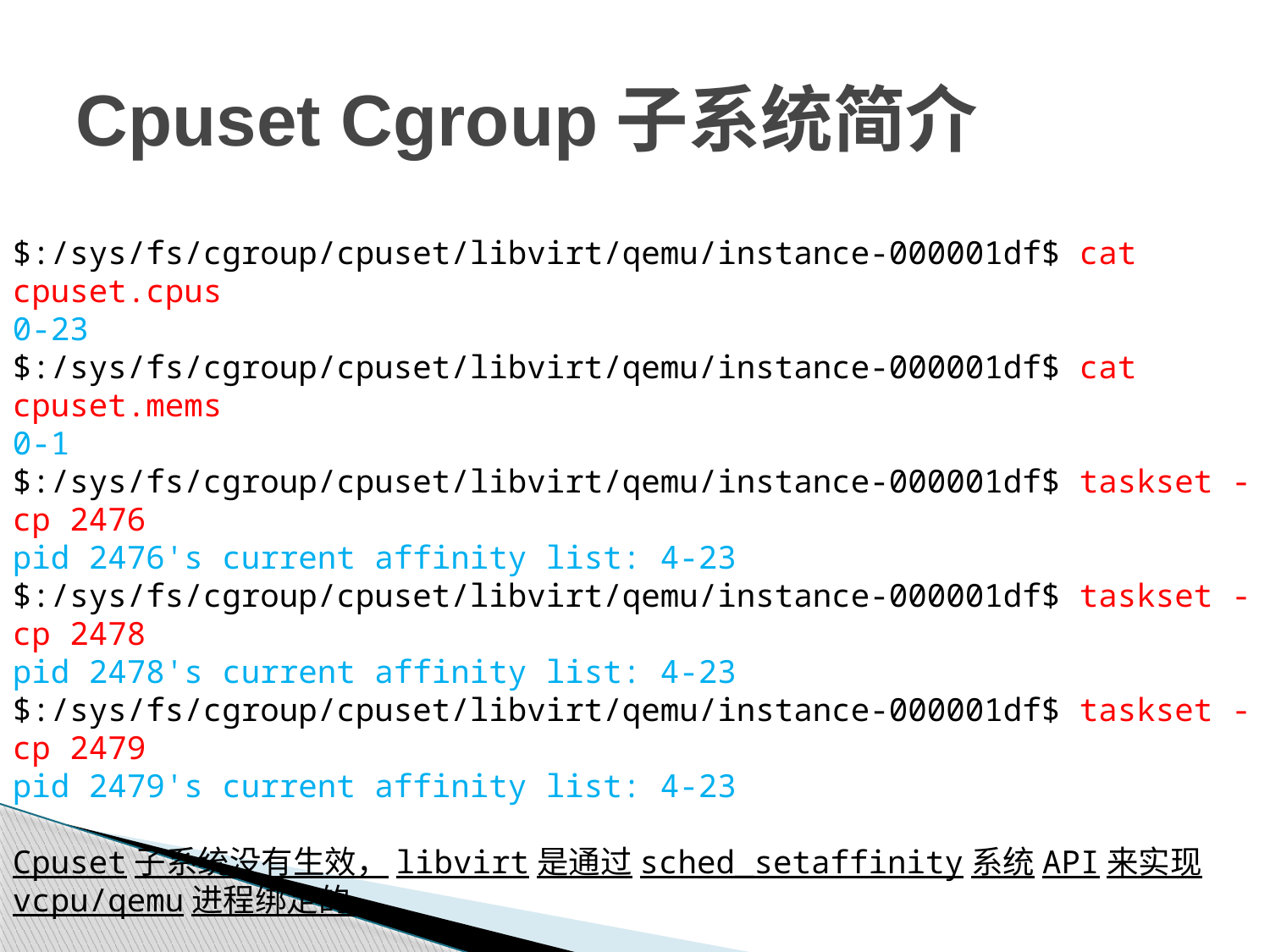

# Cpuset Cgroup子系统简介
$:/sys/fs/cgroup/cpuset/libvirt/qemu/instance-000001df$ cat cpuset.cpus
0-23
$:/sys/fs/cgroup/cpuset/libvirt/qemu/instance-000001df$ cat cpuset.mems
0-1
$:/sys/fs/cgroup/cpuset/libvirt/qemu/instance-000001df$ taskset -cp 2476
pid 2476's current affinity list: 4-23
$:/sys/fs/cgroup/cpuset/libvirt/qemu/instance-000001df$ taskset -cp 2478
pid 2478's current affinity list: 4-23
$:/sys/fs/cgroup/cpuset/libvirt/qemu/instance-000001df$ taskset -cp 2479
pid 2479's current affinity list: 4-23

Cpuset子系统没有生效，libvirt是通过sched_setaffinity系统API来实现vcpu/qemu进程绑定的。